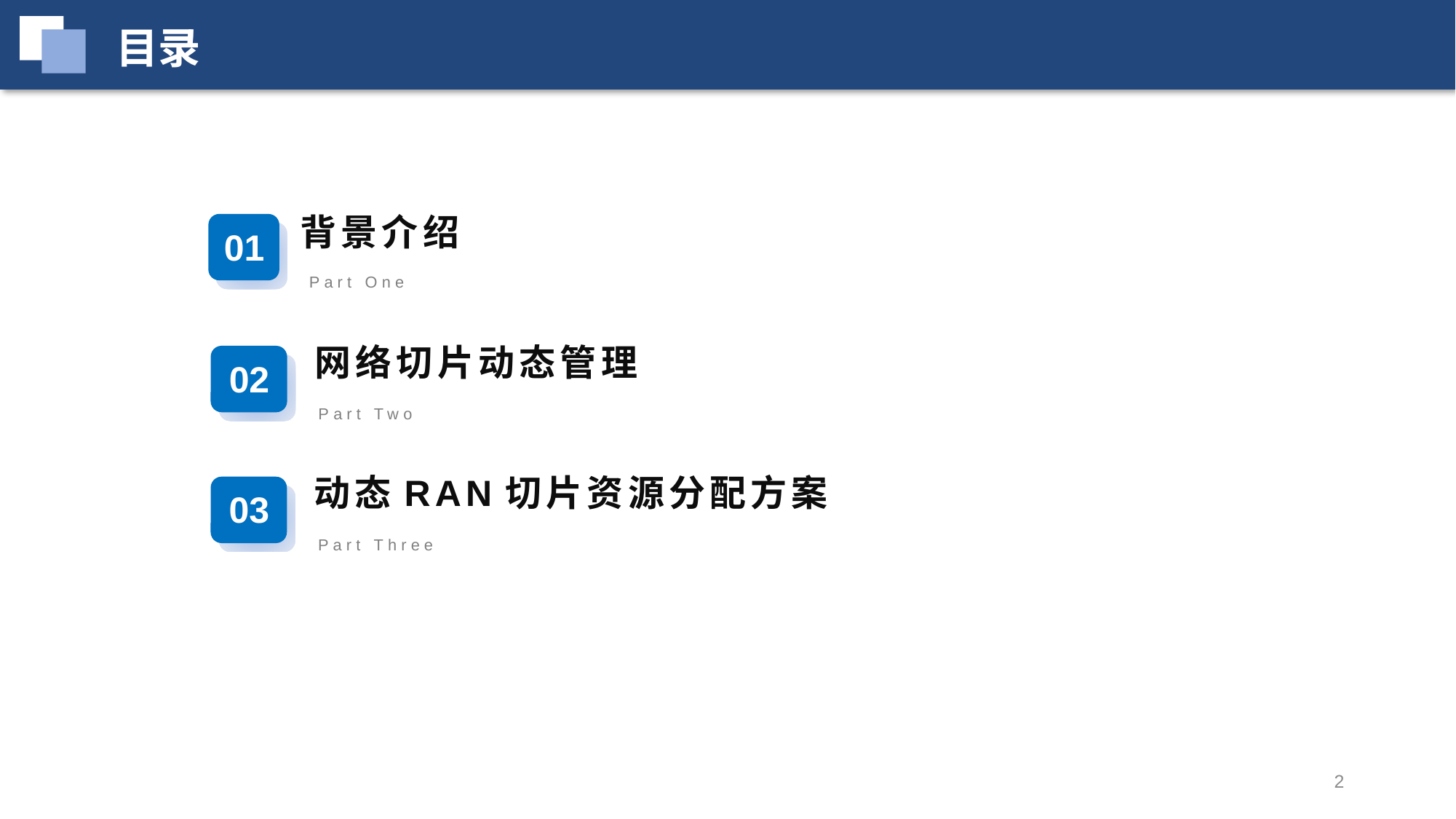

目录

背景介绍

01

Part One
网络切片动态管理

02

Part Two
动态RAN切片资源分配方案

03

Part Three
2